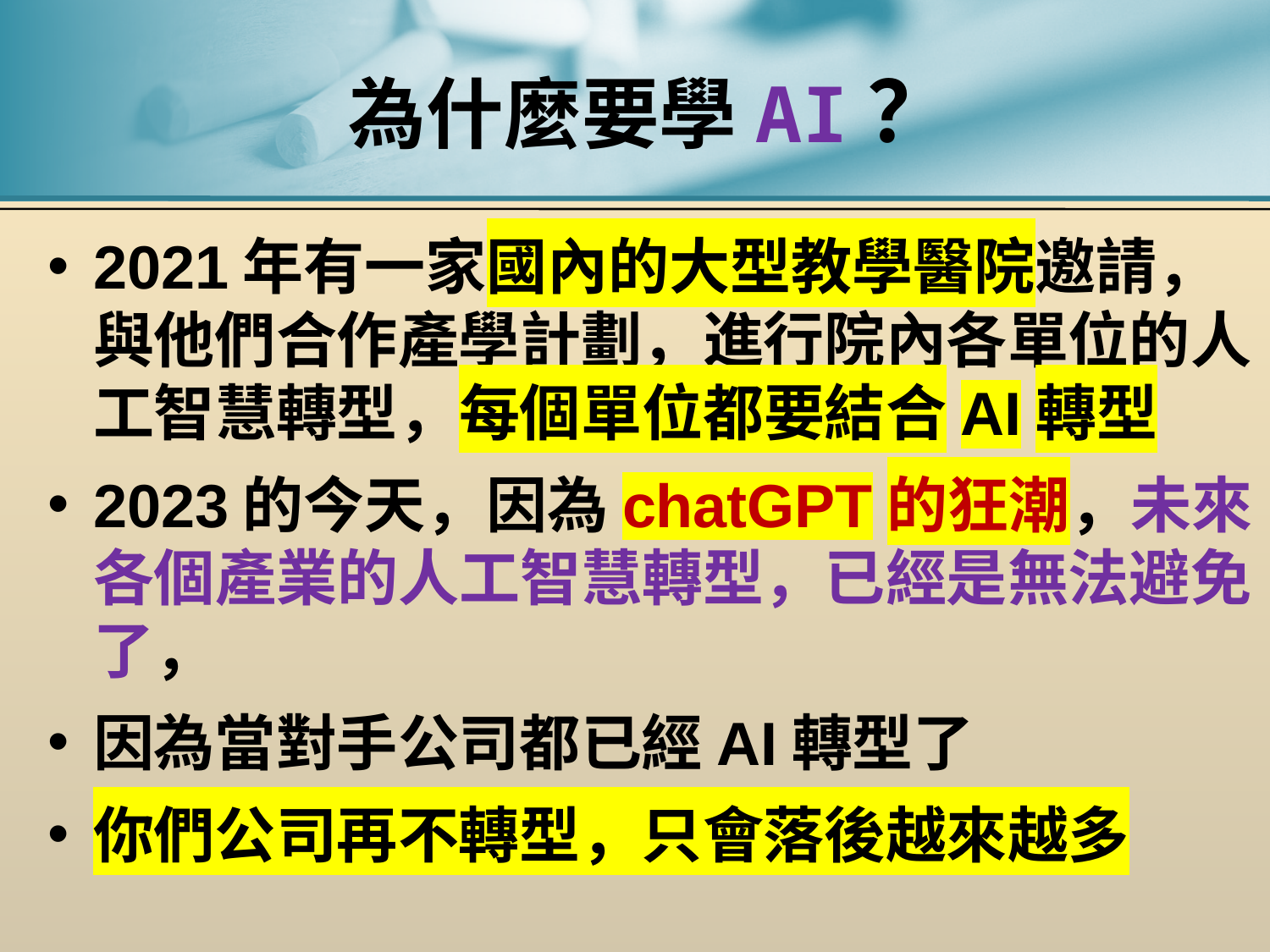

# 為什麼要學AI？
2021年有一家國內的大型教學醫院邀請，與他們合作產學計劃，進行院內各單位的人工智慧轉型，每個單位都要結合AI轉型
2023的今天，因為chatGPT的狂潮，未來各個產業的人工智慧轉型，已經是無法避免了，
因為當對手公司都已經AI轉型了
你們公司再不轉型，只會落後越來越多